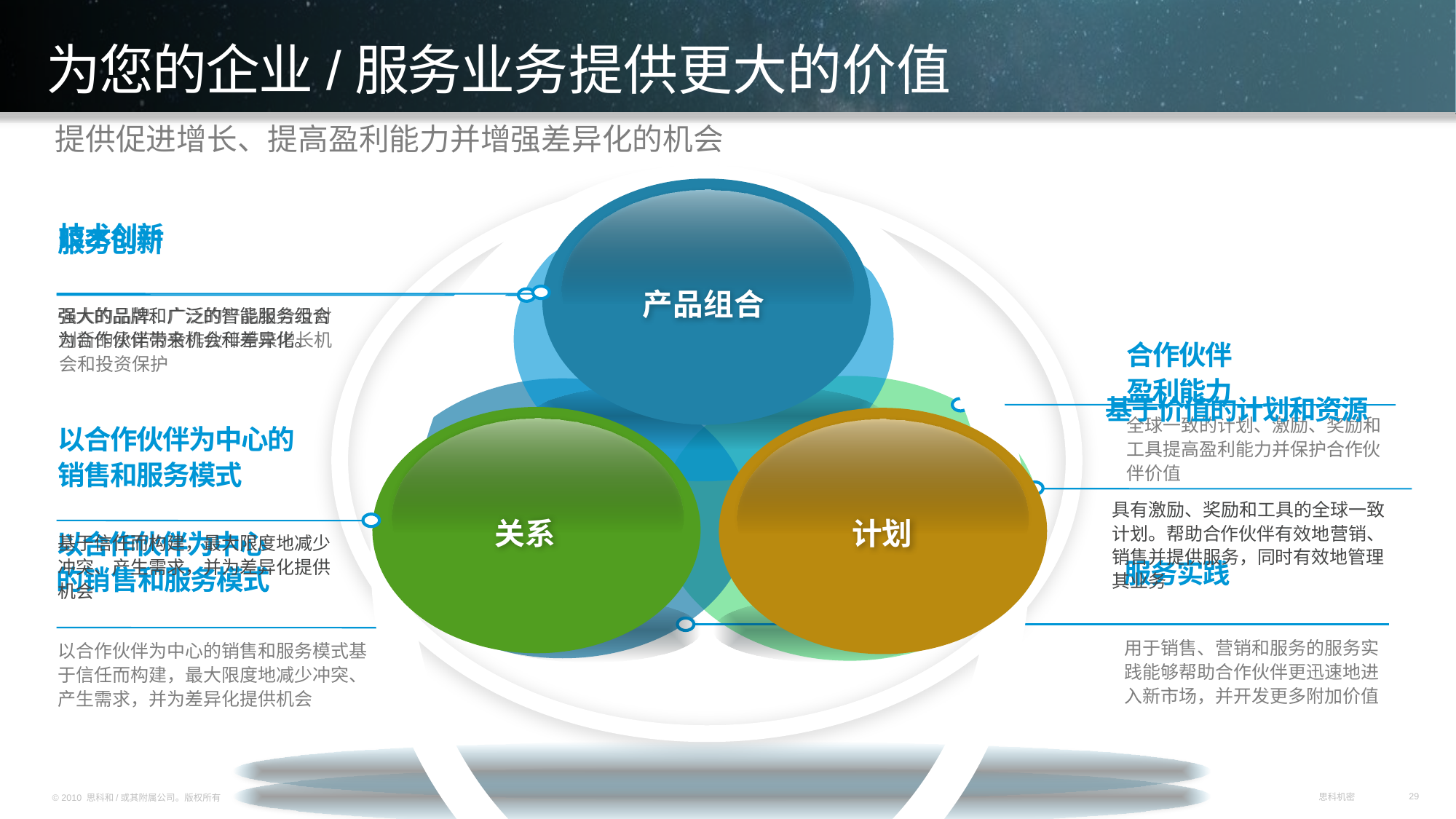

# 为您的企业/服务业务提供更大的价值
提供促进增长、提高盈利能力并增强差异化的机会

产品组合

技术
技术创新

强大的品牌、广泛的产品组合及对创新的承诺为合作伙伴带来增长机会和投资保护
服务创新

强大的品牌和广泛的智能服务组合为合作伙伴带来机会和差异化。
合作伙伴
盈利能力

全球一致的计划、激励、奖励和工具提高盈利能力并保护合作伙伴价值

盈利能力

能力启动支持

基于价值的计划和资源

具有激励、奖励和工具的全球一致计划。帮助合作伙伴有效地营销、销售并提供服务，同时有效地管理
其业务

关系

计划
以合作伙伴为中心的销售和服务模式

基于信任而构建，最大限度地减少冲突、产生需求，并为差异化提供机会
以合作伙伴为中心
的销售和服务模式

以合作伙伴为中心的销售和服务模式基于信任而构建，最大限度地减少冲突、产生需求，并为差异化提供机会
服务实践

用于销售、营销和服务的服务实践能够帮助合作伙伴更迅速地进入新市场，并开发更多附加价值